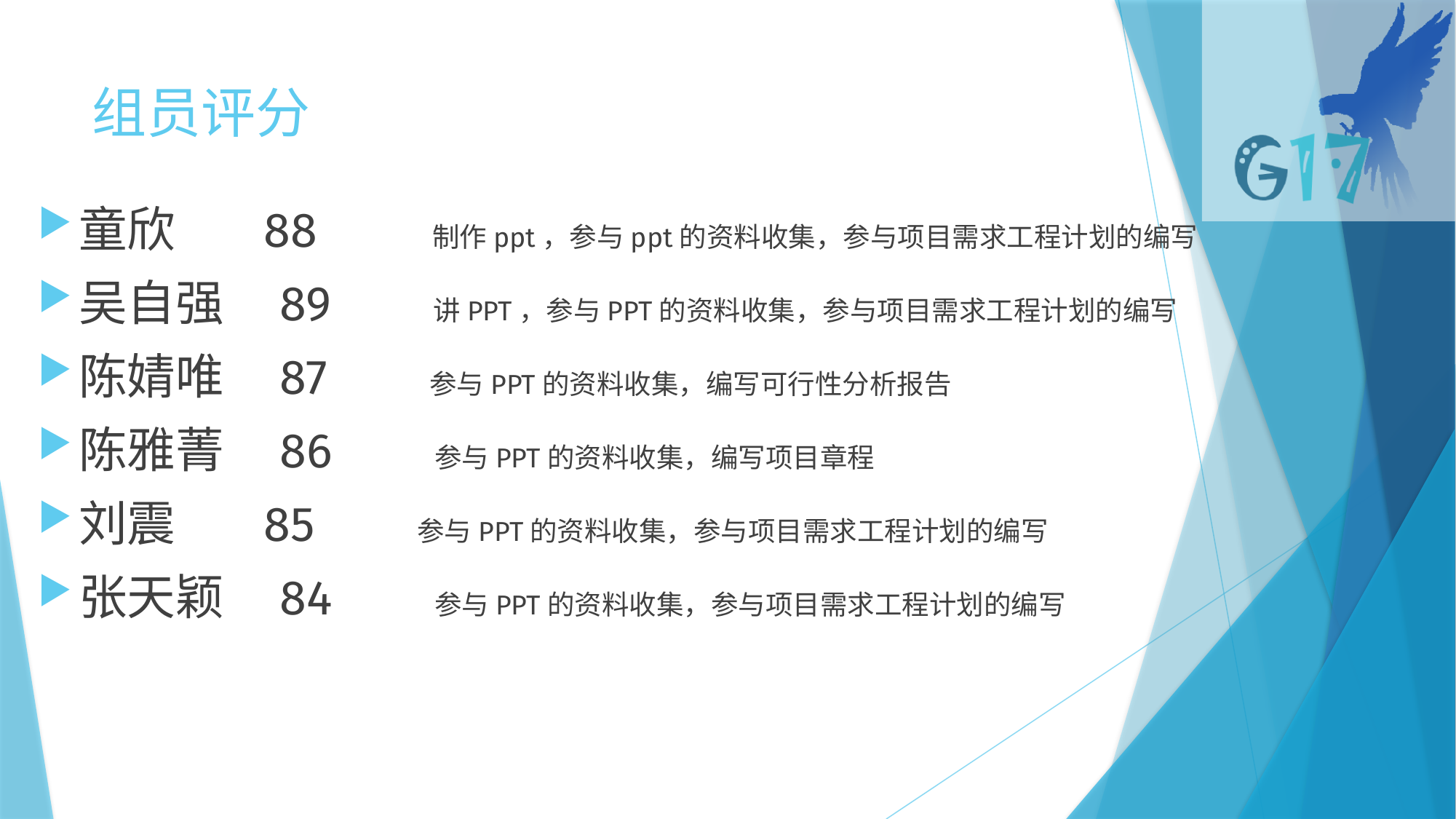

# 组员评分
童欣       88        制作ppt，参与ppt的资料收集，参与项目需求工程计划的编写
吴自强    89       讲PPT，参与PPT的资料收集，参与项目需求工程计划的编写
陈婧唯    87       参与PPT的资料收集，编写可行性分析报告
陈雅菁    86       参与PPT的资料收集，编写项目章程
刘震       85       参与PPT的资料收集，参与项目需求工程计划的编写
张天颖    84       参与PPT的资料收集，参与项目需求工程计划的编写